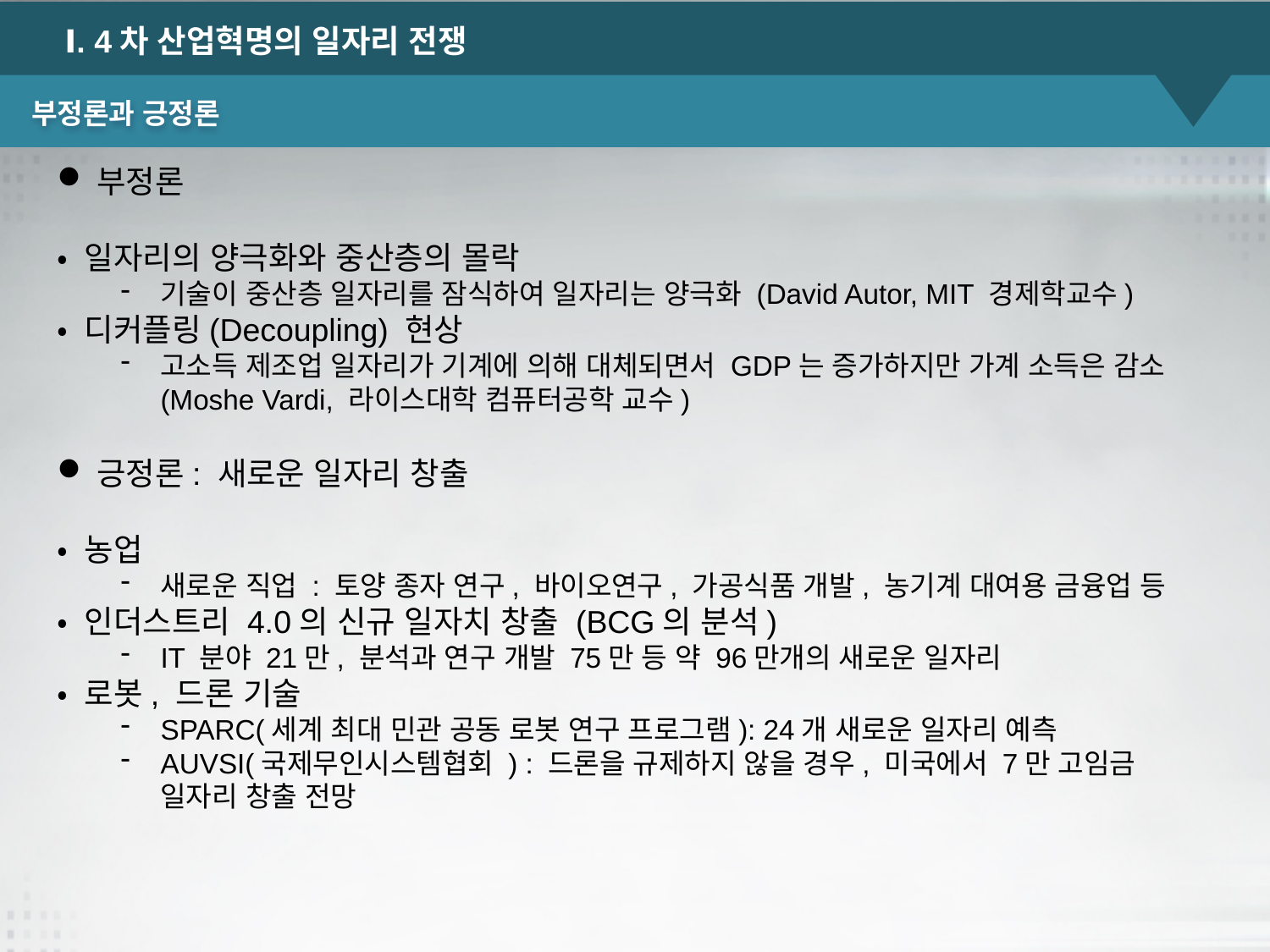

Ⅰ. 4차 산업혁명의 일자리 전쟁
# 부정론과 긍정론
부정론

• 일자리의 양극화와 중산층의 몰락
기술이 중산층 일자리를 잠식하여 일자리는 양극화 (David Autor, MIT 경제학교수)
• 디커플링(Decoupling) 현상
고소득 제조업 일자리가 기계에 의해 대체되면서 GDP는 증가하지만 가계 소득은 감소(Moshe Vardi, 라이스대학 컴퓨터공학 교수)

긍정론: 새로운 일자리 창출

• 농업
새로운 직업 : 토양 종자 연구, 바이오연구, 가공식품 개발, 농기계 대여용 금융업 등
• 인더스트리 4.0의 신규 일자치 창출 (BCG의 분석)
IT 분야 21만, 분석과 연구 개발 75만 등 약 96만개의 새로운 일자리
• 로봇, 드론 기술
SPARC(세계 최대 민관 공동 로봇 연구 프로그램): 24개 새로운 일자리 예측
AUVSI(국제무인시스템협회 ) : 드론을 규제하지 않을 경우, 미국에서 7만 고임금 일자리 창출 전망